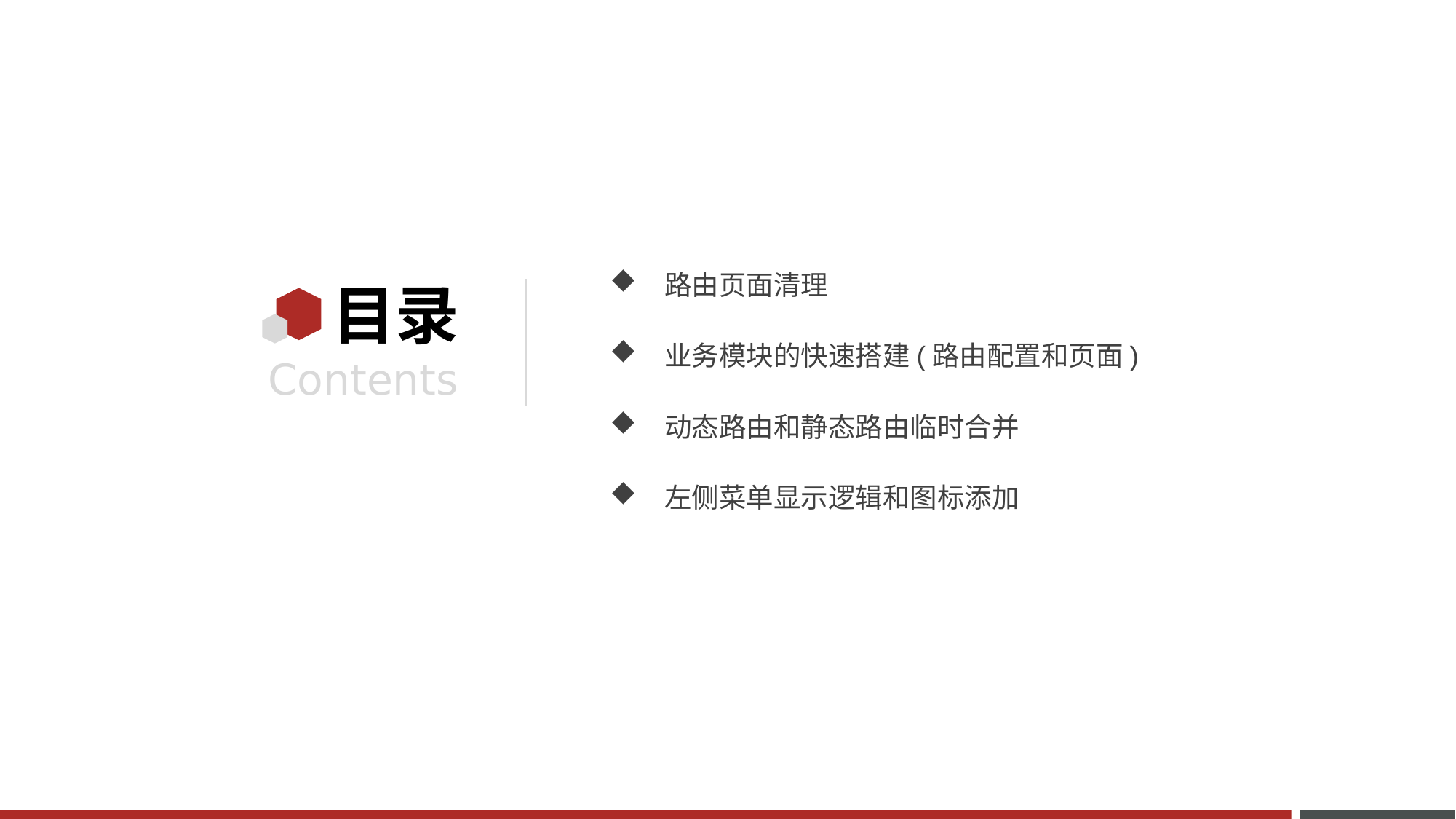

路由页面清理
业务模块的快速搭建(路由配置和页面)
动态路由和静态路由临时合并
左侧菜单显示逻辑和图标添加